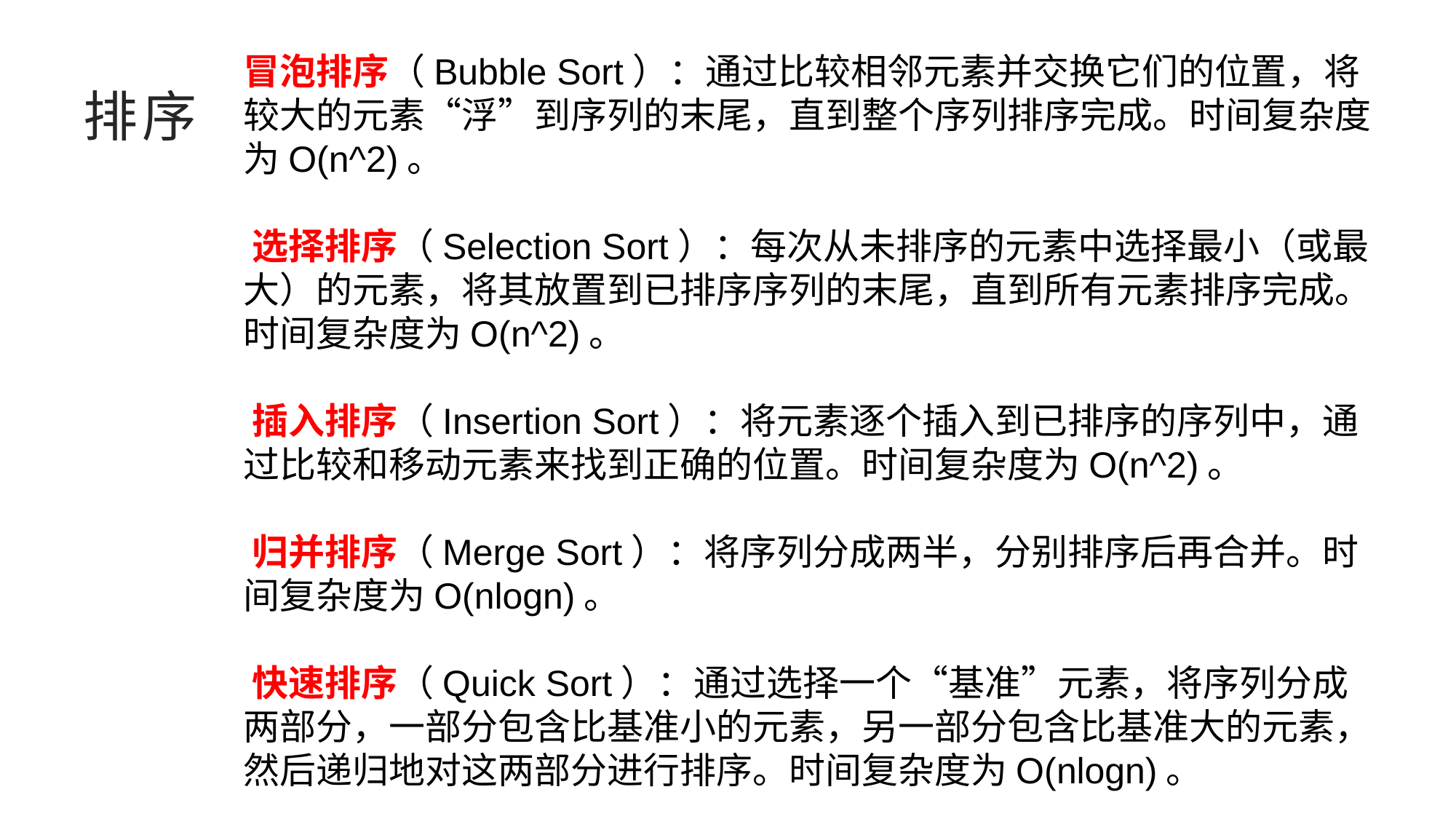

冒泡排序（Bubble Sort）‌：通过比较相邻元素并交换它们的位置，将较大的元素“浮”到序列的末尾，直到整个序列排序完成。时间复杂度为O(n^2)。

‌‌选择排序（Selection Sort）‌：每次从未排序的元素中选择最小（或最大）的元素，将其放置到已排序序列的末尾，直到所有元素排序完成。时间复杂度为O(n^2)。

‌‌插入排序（Insertion Sort）‌：将元素逐个插入到已排序的序列中，通过比较和移动元素来找到正确的位置。时间复杂度为O(n^2)。

‌‌‌‌归并排序（Merge Sort）‌：将序列分成两半，分别排序后再合并。时间复杂度为O(nlogn)。

‌‌快速排序（Quick Sort）‌：通过选择一个“基准”元素，将序列分成两部分，一部分包含比基准小的元素，另一部分包含比基准大的元素，然后递归地对这两部分进行排序。时间复杂度为O(nlogn)。

‌‌‌
# 排序